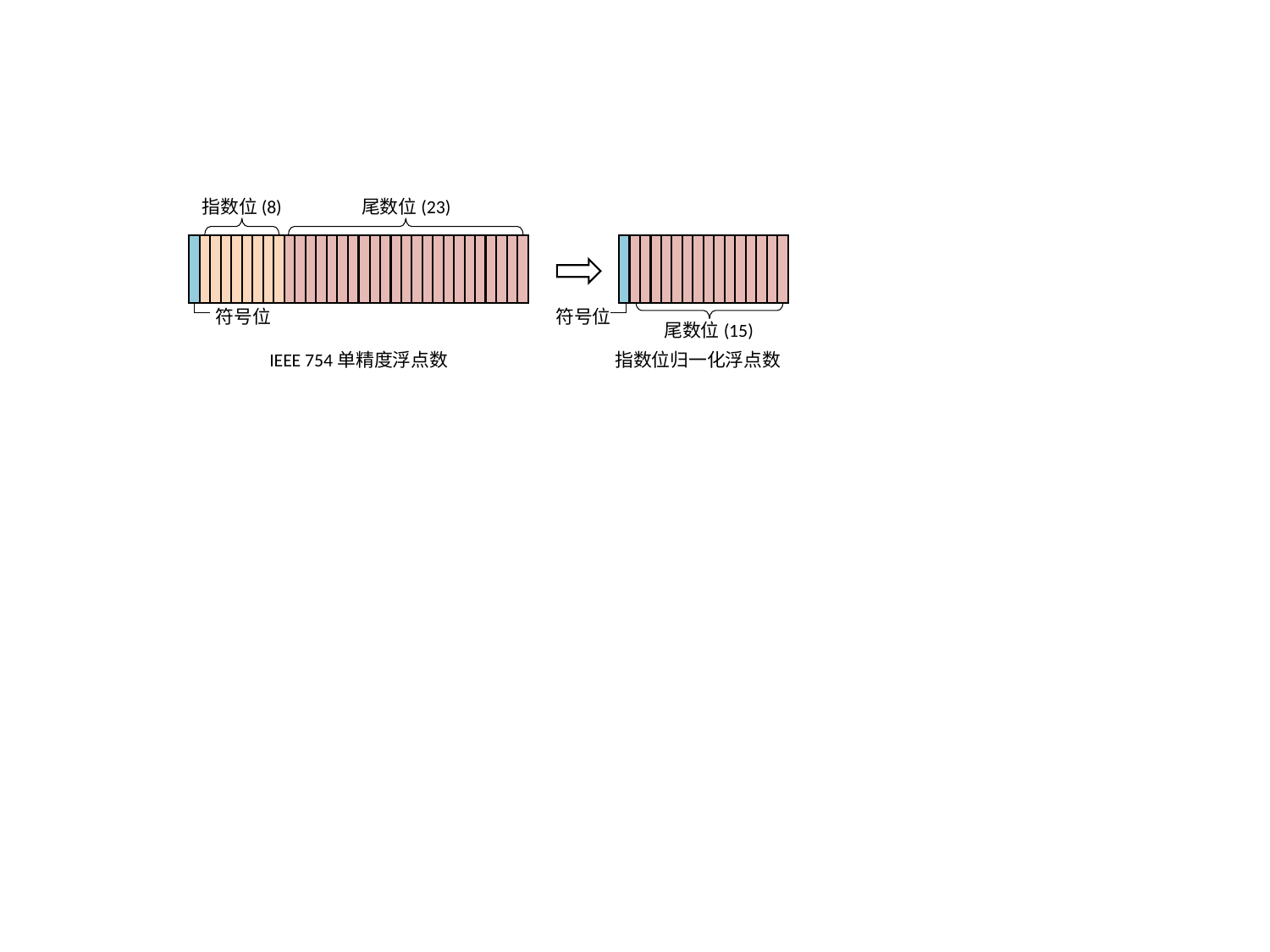

指数位(8)
尾数位(23)

符号位

符号位
尾数位(15)
IEEE 754单精度浮点数
指数位归一化浮点数